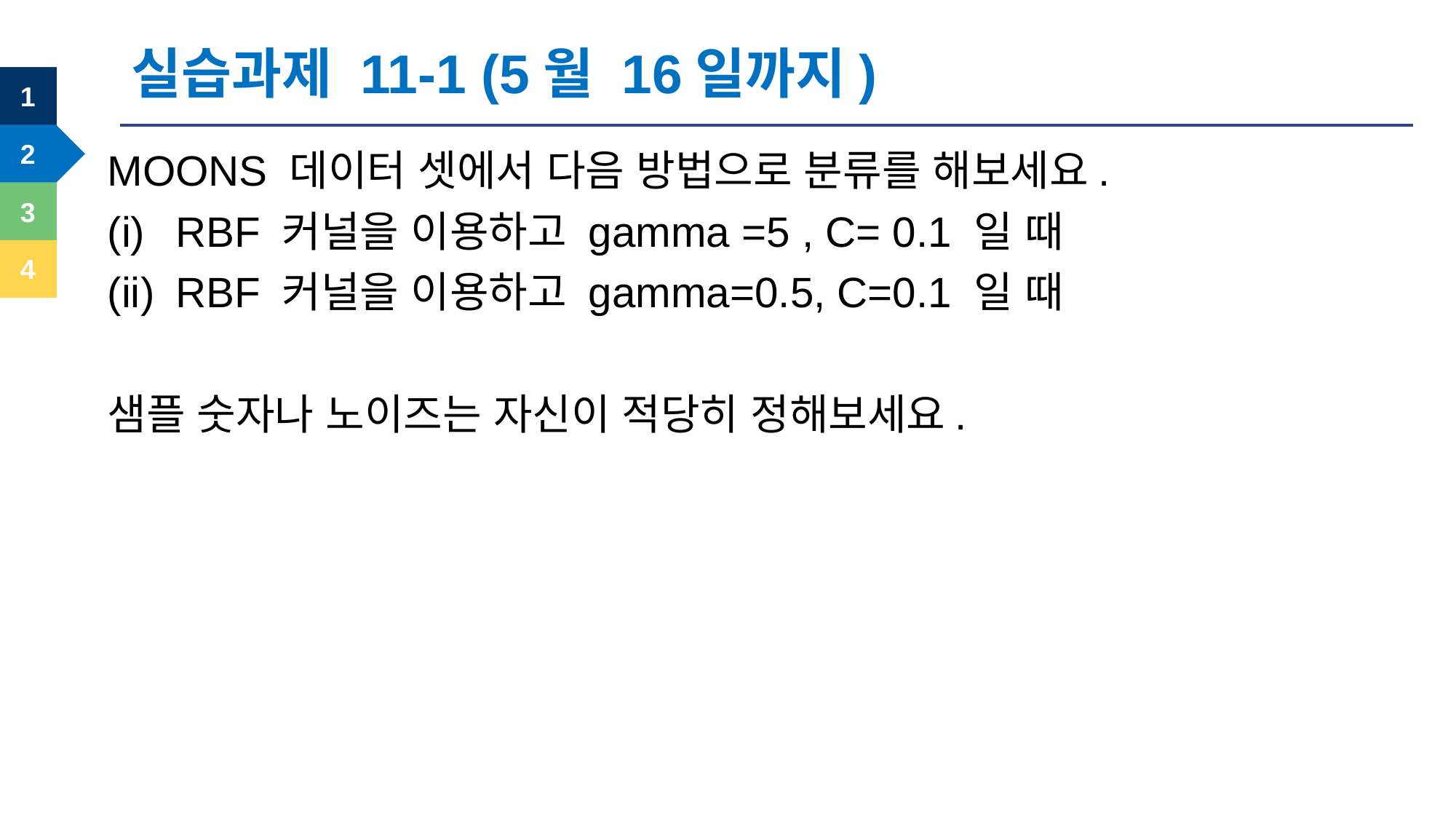

실습과제 11-1 (5월 16일까지)
MOONS 데이터 셋에서 다음 방법으로 분류를 해보세요.
RBF 커널을 이용하고 gamma =5 , C= 0.1 일 때
RBF 커널을 이용하고 gamma=0.5, C=0.1 일 때

샘플 숫자나 노이즈는 자신이 적당히 정해보세요.